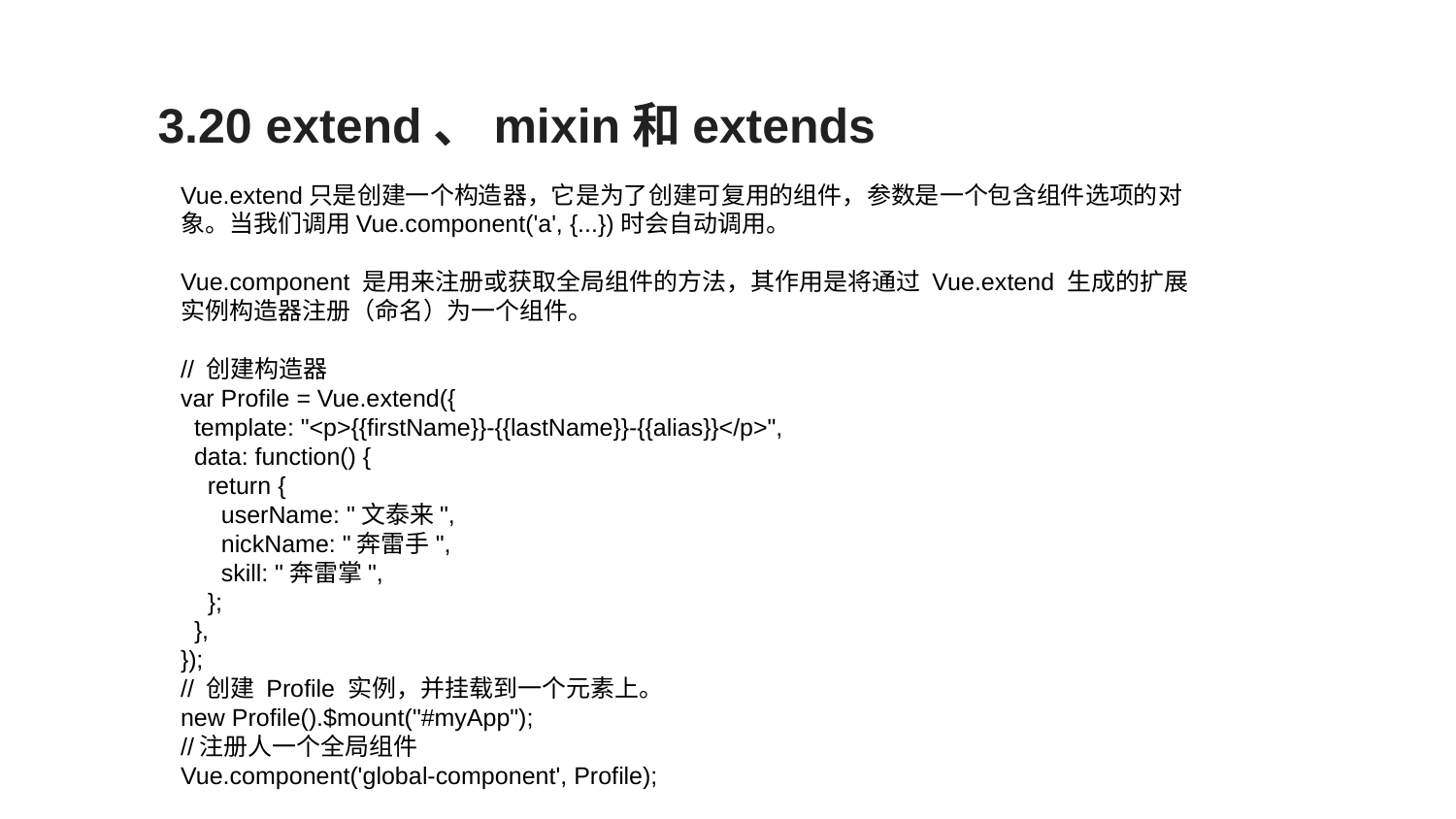

3.20 extend、mixin和extends
Vue.extend只是创建一个构造器，它是为了创建可复用的组件，参数是一个包含组件选项的对象。当我们调用Vue.component('a', {...})时会自动调用。

Vue.component 是用来注册或获取全局组件的方法，其作用是将通过 Vue.extend 生成的扩展实例构造器注册（命名）为一个组件。

// 创建构造器
var Profile = Vue.extend({
  template: "<p>{{firstName}}-{{lastName}}-{{alias}}</p>",
  data: function() {
    return {
      userName: "文泰来",
      nickName: "奔雷手",
      skill: "奔雷掌",
    };
  },
});
// 创建 Profile 实例，并挂载到一个元素上。
new Profile().$mount("#myApp");
//注册人一个全局组件
Vue.component('global-component', Profile);